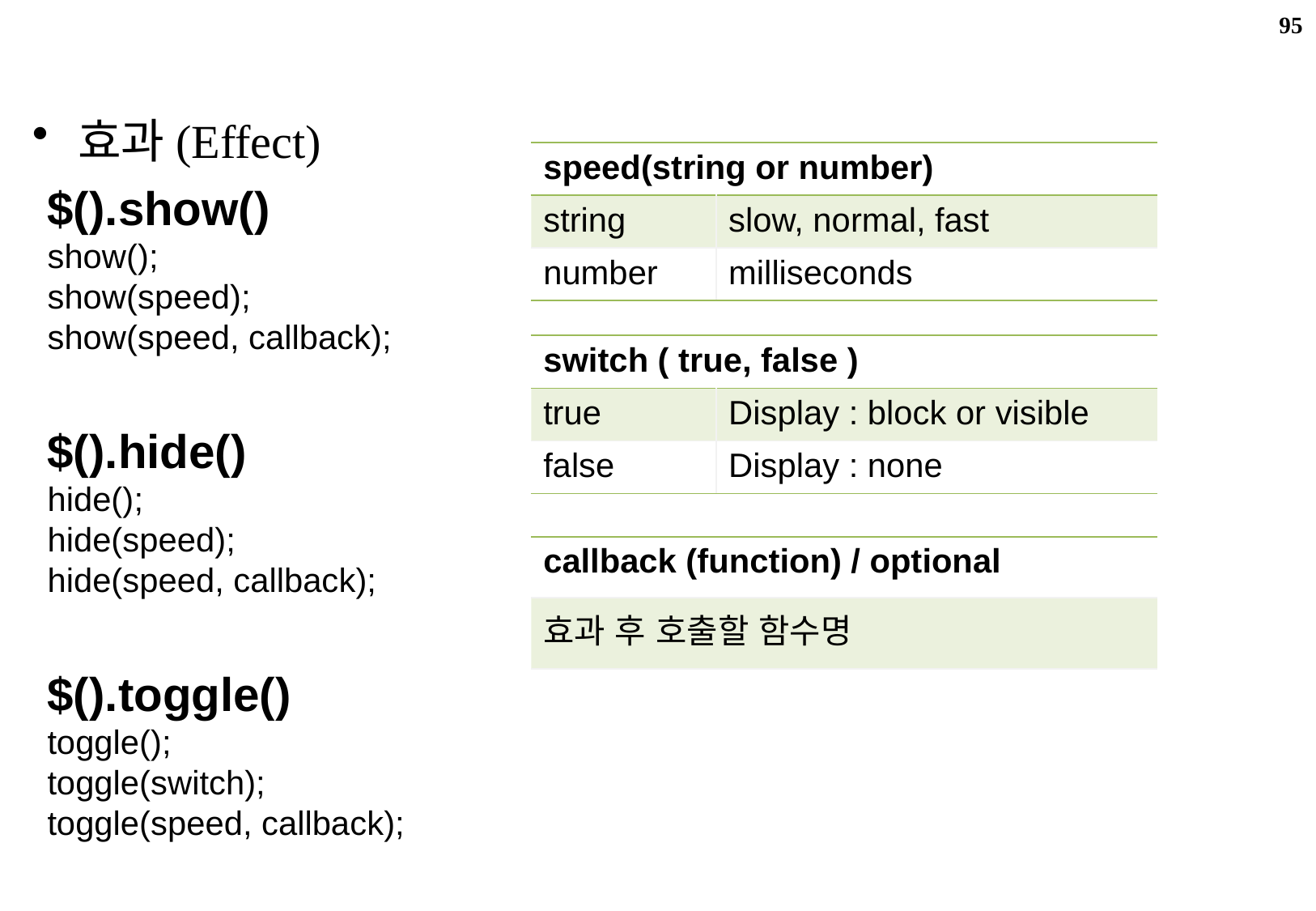

95
JQuery
효과(Effect)

| speed(string or number) |  |
| --- | --- |
| string | slow, normal, fast |
| number | milliseconds |
$().show()
show();
show(speed);
show(speed, callback);

$().hide()
hide();
hide(speed);
hide(speed, callback);

$().toggle()
toggle();
toggle(switch);
toggle(speed, callback);
| switch ( true, false ) |  |
| --- | --- |
| true | Display : block or visible |
| false | Display : none |
| callback (function) / optional |
| --- |
| 효과 후 호출할 함수명 |